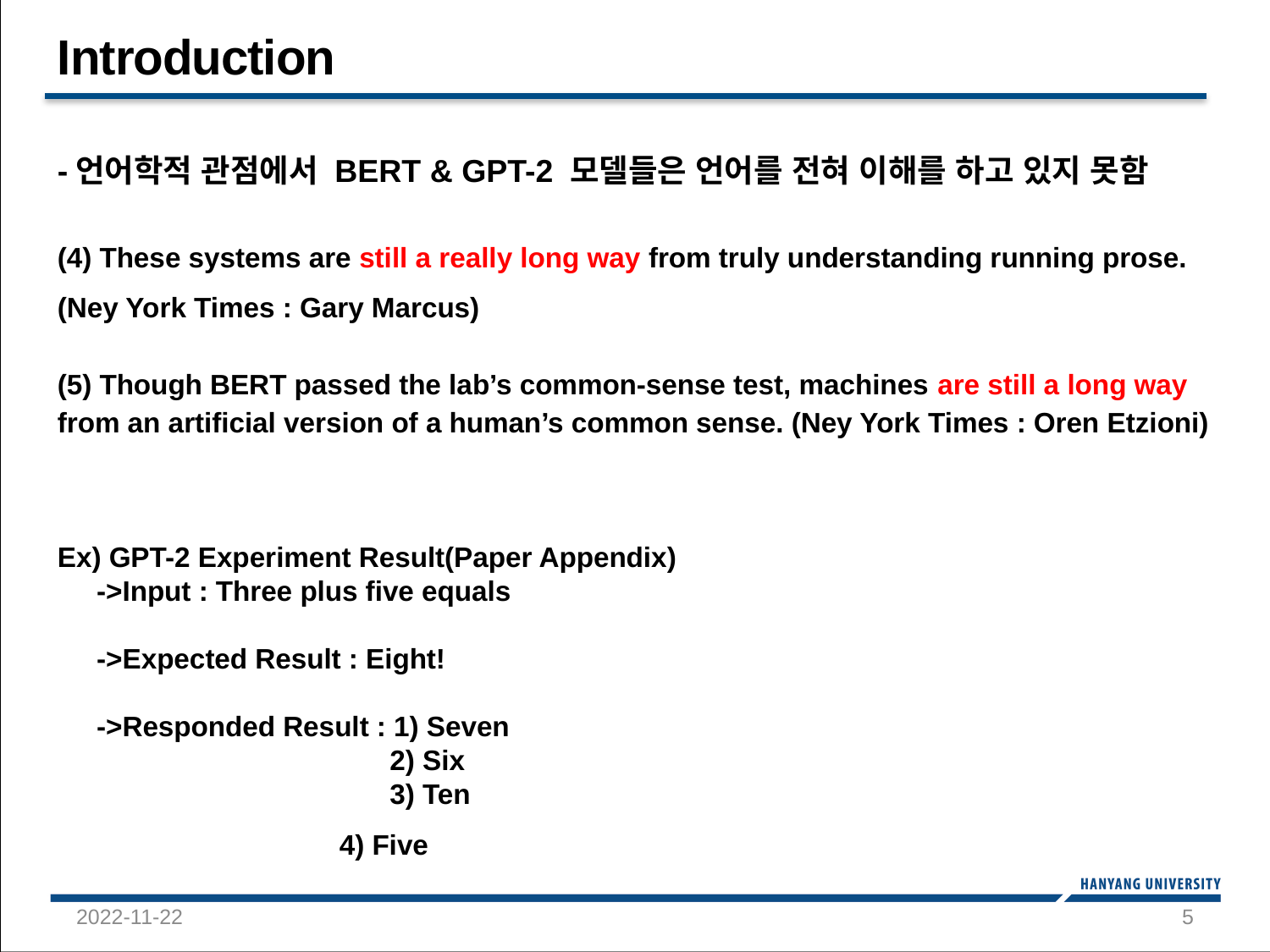

Introduction

-언어학적 관점에서 BERT & GPT-2 모델들은 언어를 전혀 이해를 하고 있지 못함

(4) These systems are still a really long way from truly understanding running prose. (Ney York Times : Gary Marcus)

(5) Though BERT passed the lab’s common-sense test, machines are still a long way from an artificial version of a human’s common sense. (Ney York Times : Oren Etzioni)

Ex) GPT-2 Experiment Result(Paper Appendix)
     ->Input : Three plus five equals

     ->Expected Result : Eight!

     ->Responded Result : 1) Seven
		          2) Six
		          3) Ten
                                    4) Five

5
2022-11-22